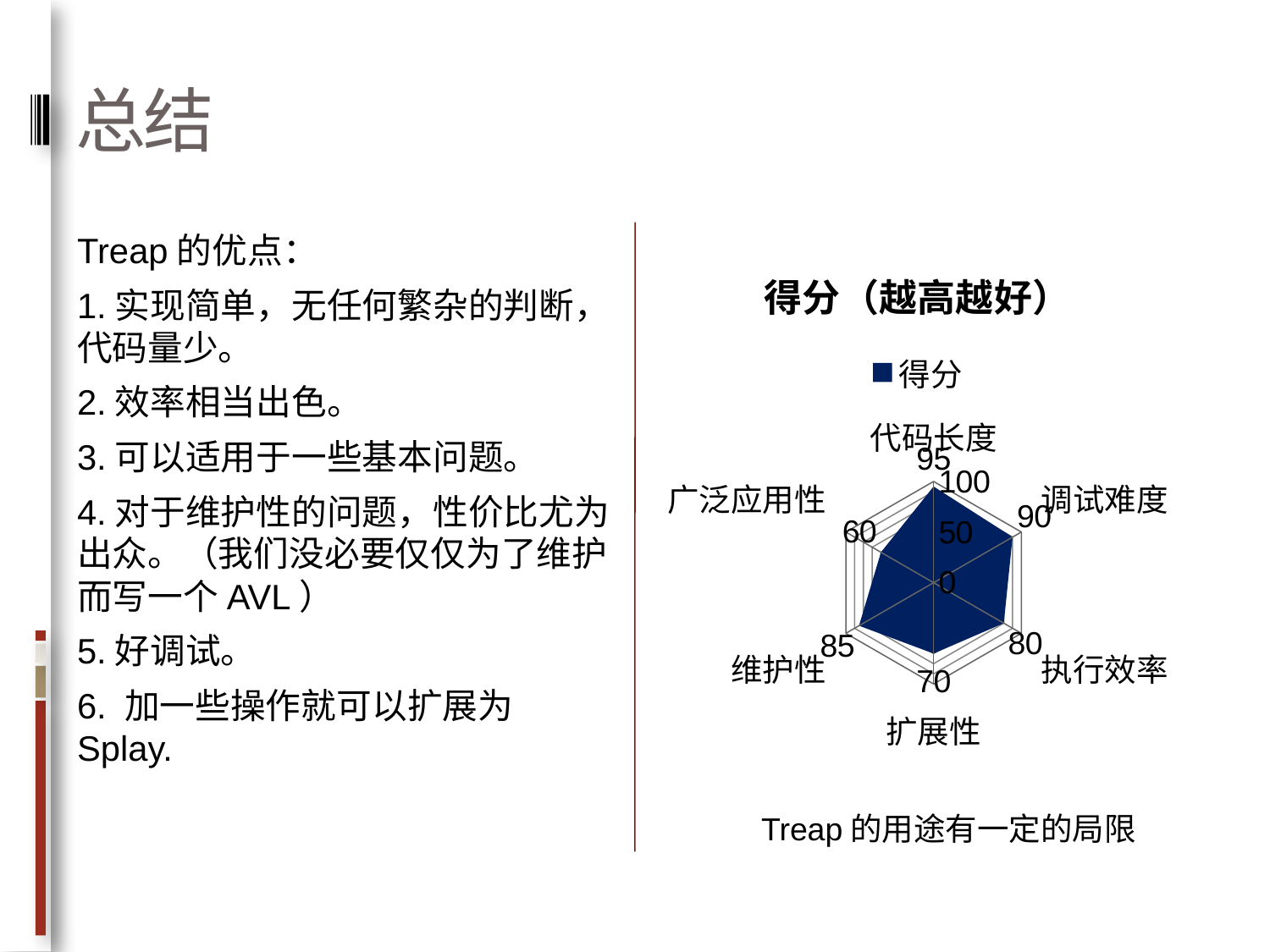

# 总结
Treap的优点：
1.实现简单，无任何繁杂的判断，代码量少。
2.效率相当出色。
3.可以适用于一些基本问题。
4.对于维护性的问题，性价比尤为出众。（我们没必要仅仅为了维护而写一个AVL）
5.好调试。
6. 加一些操作就可以扩展为Splay.

### Chart: 得分（越高越好）

| Category | 得分 |
|---|---|
| 代码长度 | 95.0 |
| 调试难度 | 90.0 |
| 执行效率 | 80.0 |
| 扩展性 | 70.0 |
| 维护性 | 85.0 |
| 广泛应用性 | 60.0 |
Treap的用途有一定的局限